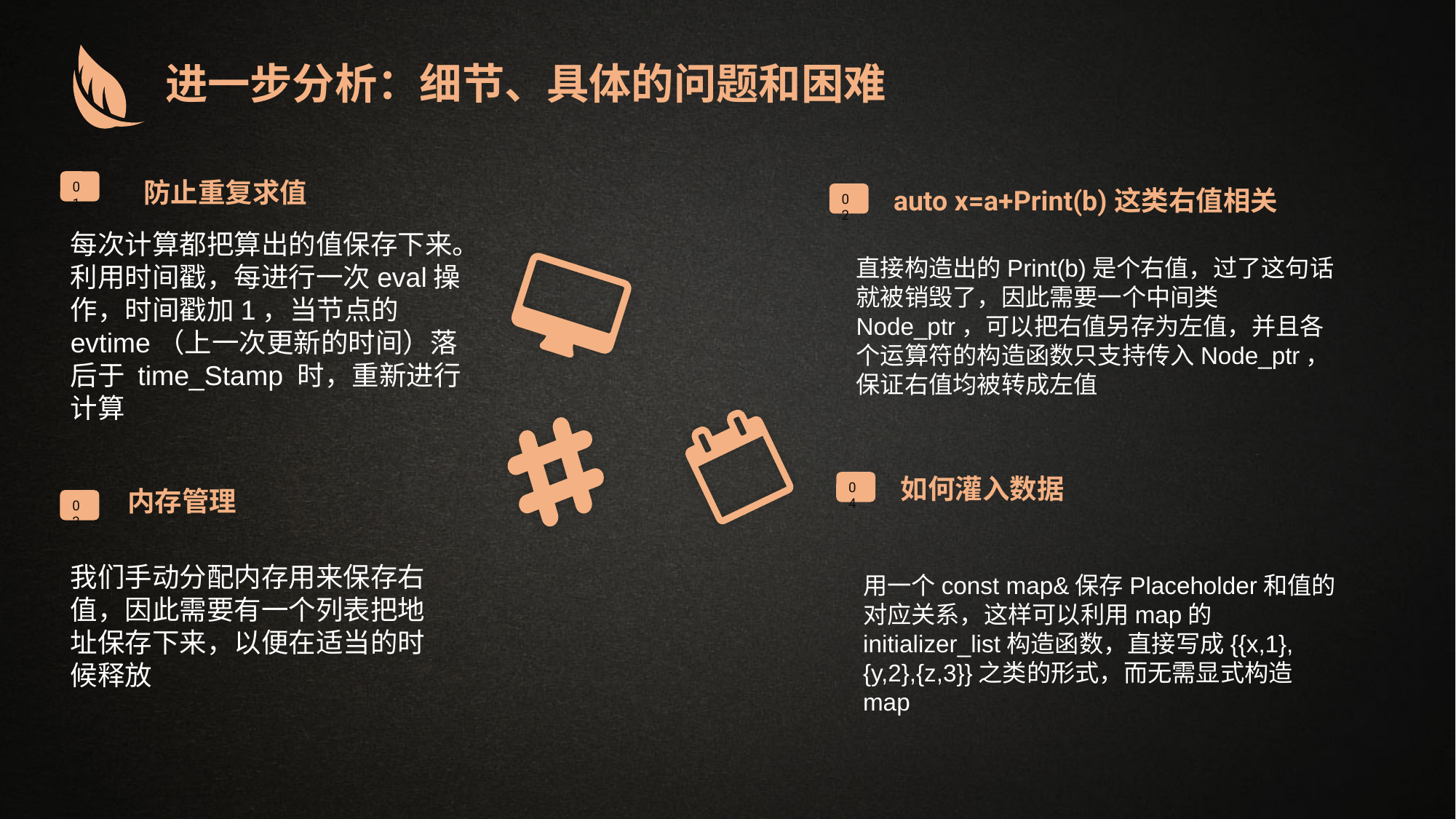

进一步分析：细节、具体的问题和困难

防止重复求值
01
auto x=a+Print(b)这类右值相关
02
每次计算都把算出的值保存下来。
利用时间戳，每进行一次eval操作，时间戳加1，当节点的 evtime（上一次更新的时间）落后于 time_Stamp 时，重新进行计算

直接构造出的Print(b)是个右值，过了这句话就被销毁了，因此需要一个中间类Node_ptr，可以把右值另存为左值，并且各个运算符的构造函数只支持传入Node_ptr，保证右值均被转成左值

如何灌入数据
04
内存管理
03

用一个const map&保存Placeholder和值的对应关系，这样可以利用map的initializer_list构造函数，直接写成{{x,1},{y,2},{z,3}}之类的形式，而无需显式构造map
我们手动分配内存用来保存右值，因此需要有一个列表把地址保存下来，以便在适当的时候释放